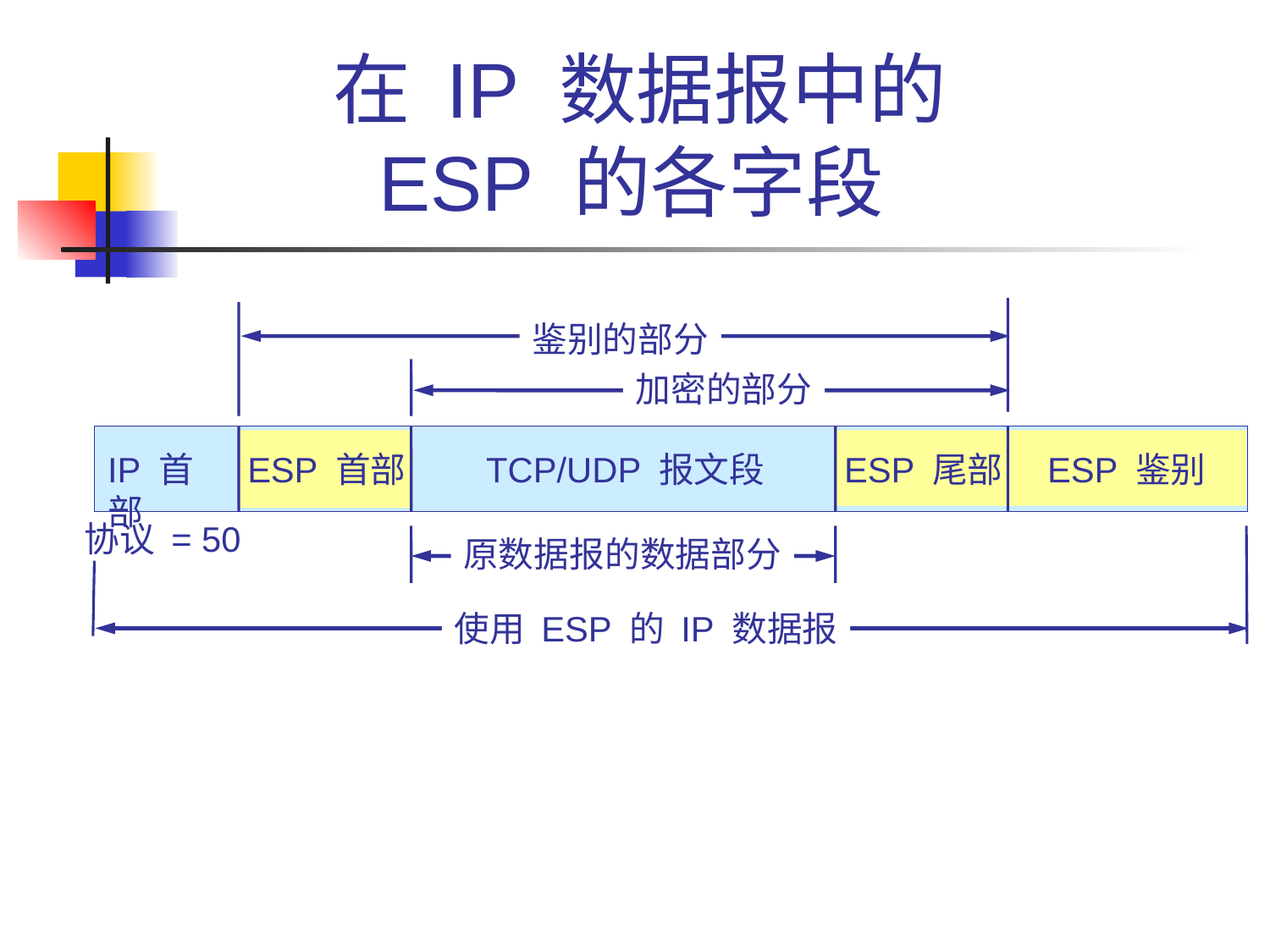

# 在 IP 数据报中的 ESP 的各字段

鉴别的部分

加密的部分

IP 首部
ESP 首部
TCP/UDP 报文段
ESP 尾部
ESP 鉴别
协议 = 50
原数据报的数据部分

使用 ESP 的 IP 数据报